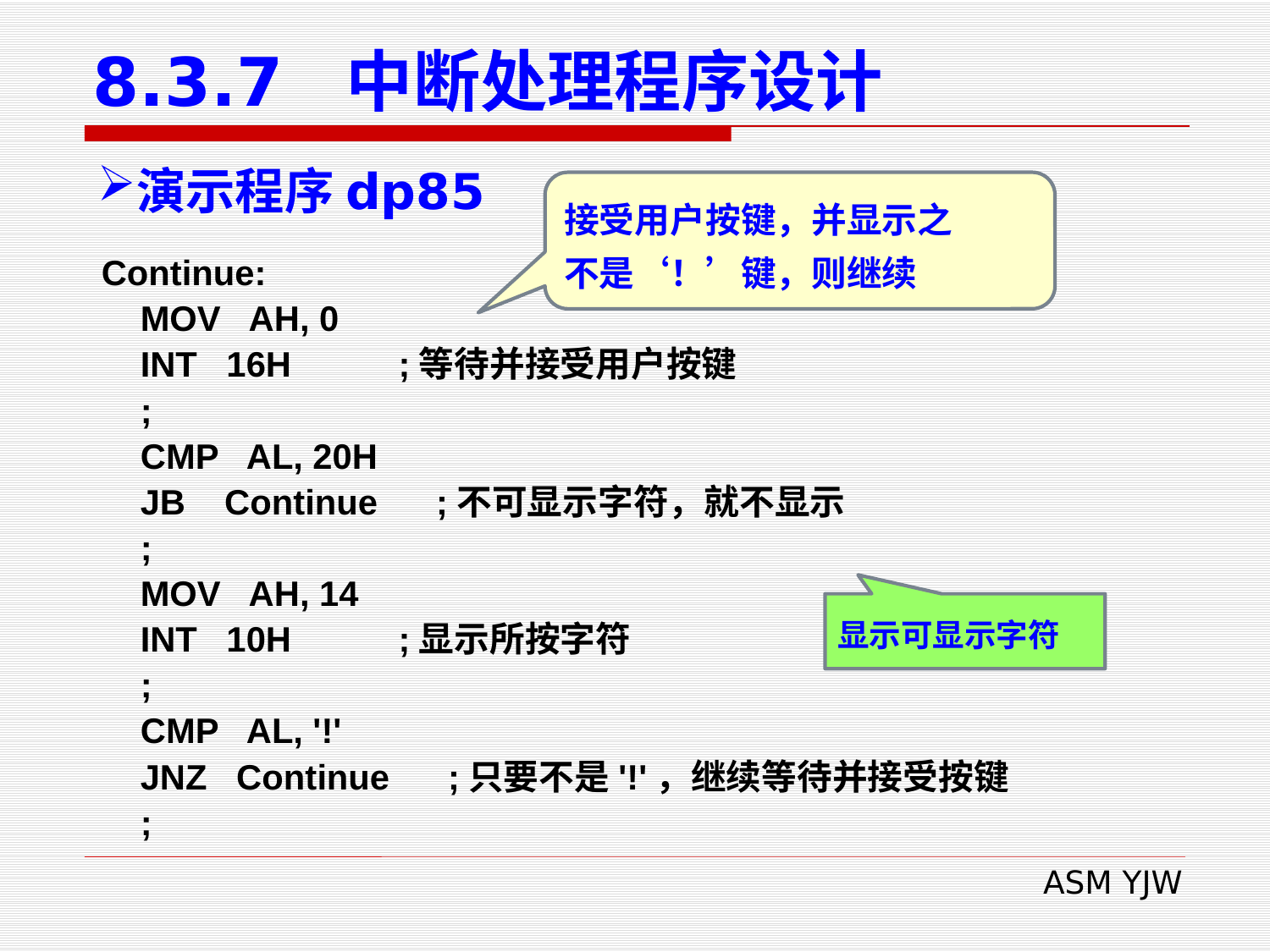

# 8.3.7  中断处理程序设计
演示程序dp85
接受用户按键，并显示之
不是‘！’键，则继续
Continue:
    MOV   AH, 0
    INT   16H           ;等待并接受用户按键
    ;
    CMP   AL, 20H
    JB    Continue      ;不可显示字符，就不显示
    ;
    MOV   AH, 14
    INT   10H           ;显示所按字符
    ;
    CMP   AL, '!'
    JNZ   Continue      ;只要不是'!'，继续等待并接受按键
    ;
显示可显示字符